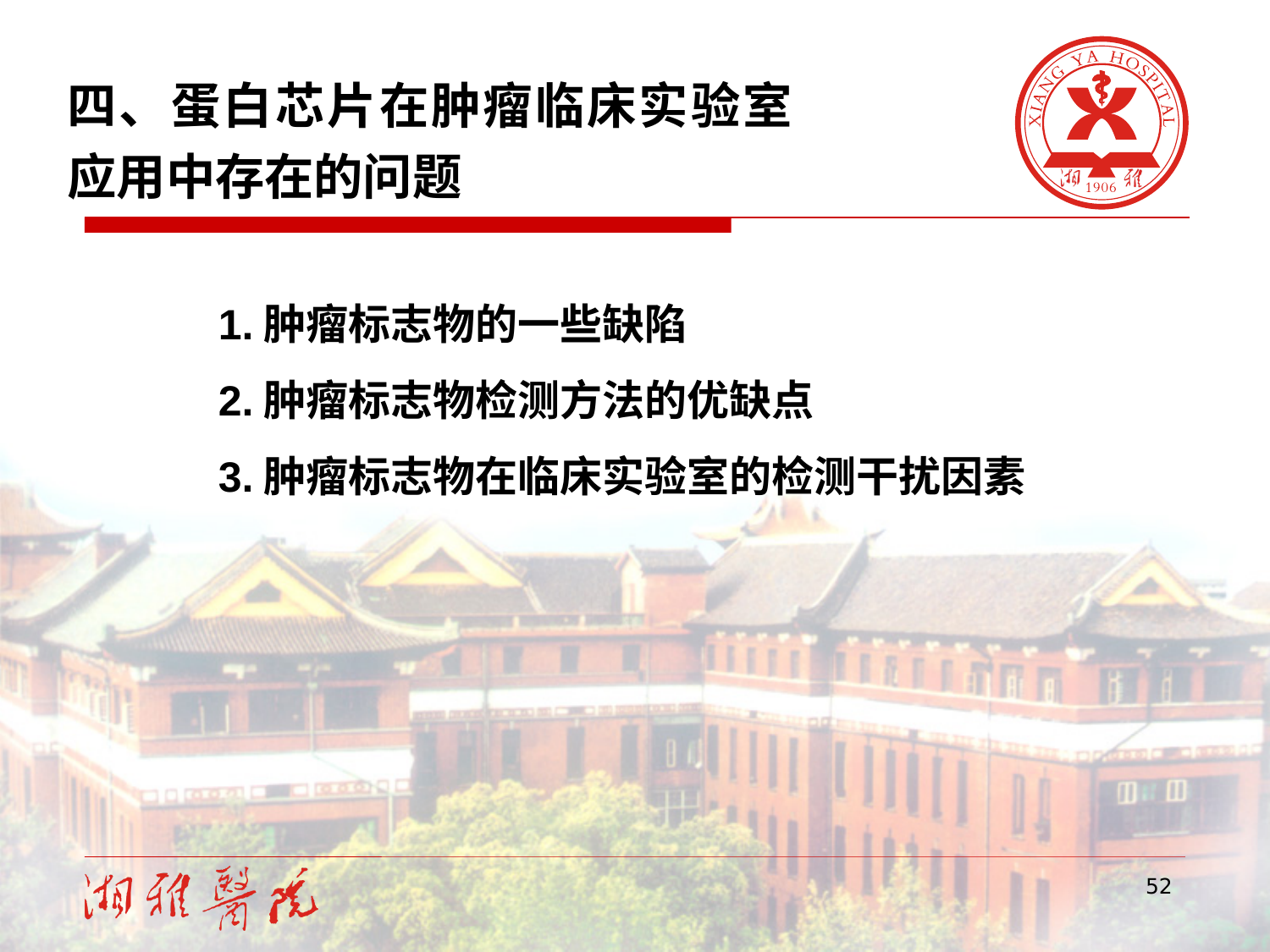

四、蛋白芯片在肿瘤临床实验室应用中存在的问题
1.肿瘤标志物的一些缺陷
2.肿瘤标志物检测方法的优缺点
3.肿瘤标志物在临床实验室的检测干扰因素
52